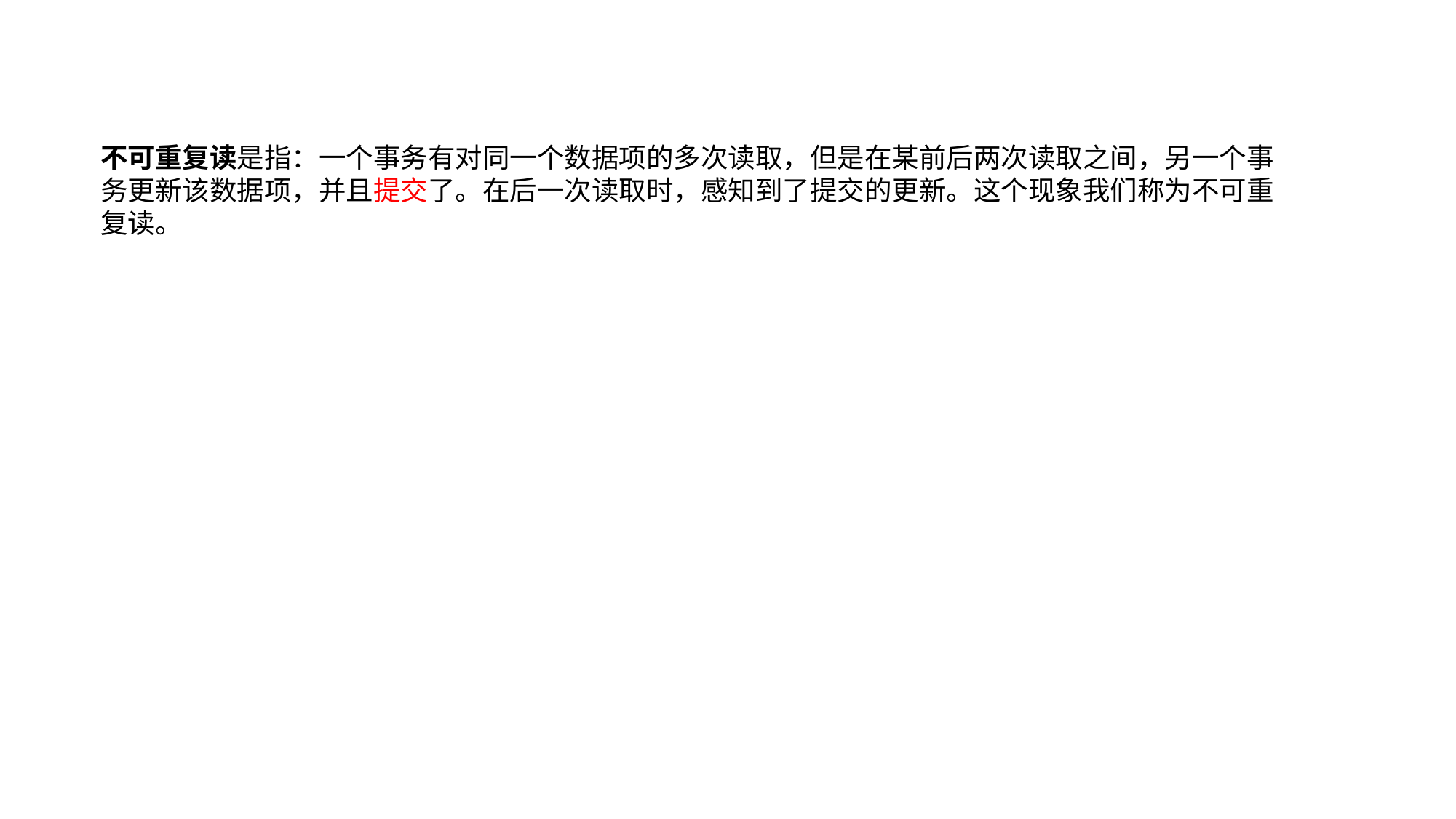

不可重复读是指：一个事务有对同一个数据项的多次读取，但是在某前后两次读取之间，另一个事
务更新该数据项，并且提交了。在后一次读取时，感知到了提交的更新。这个现象我们称为不可重
复读。